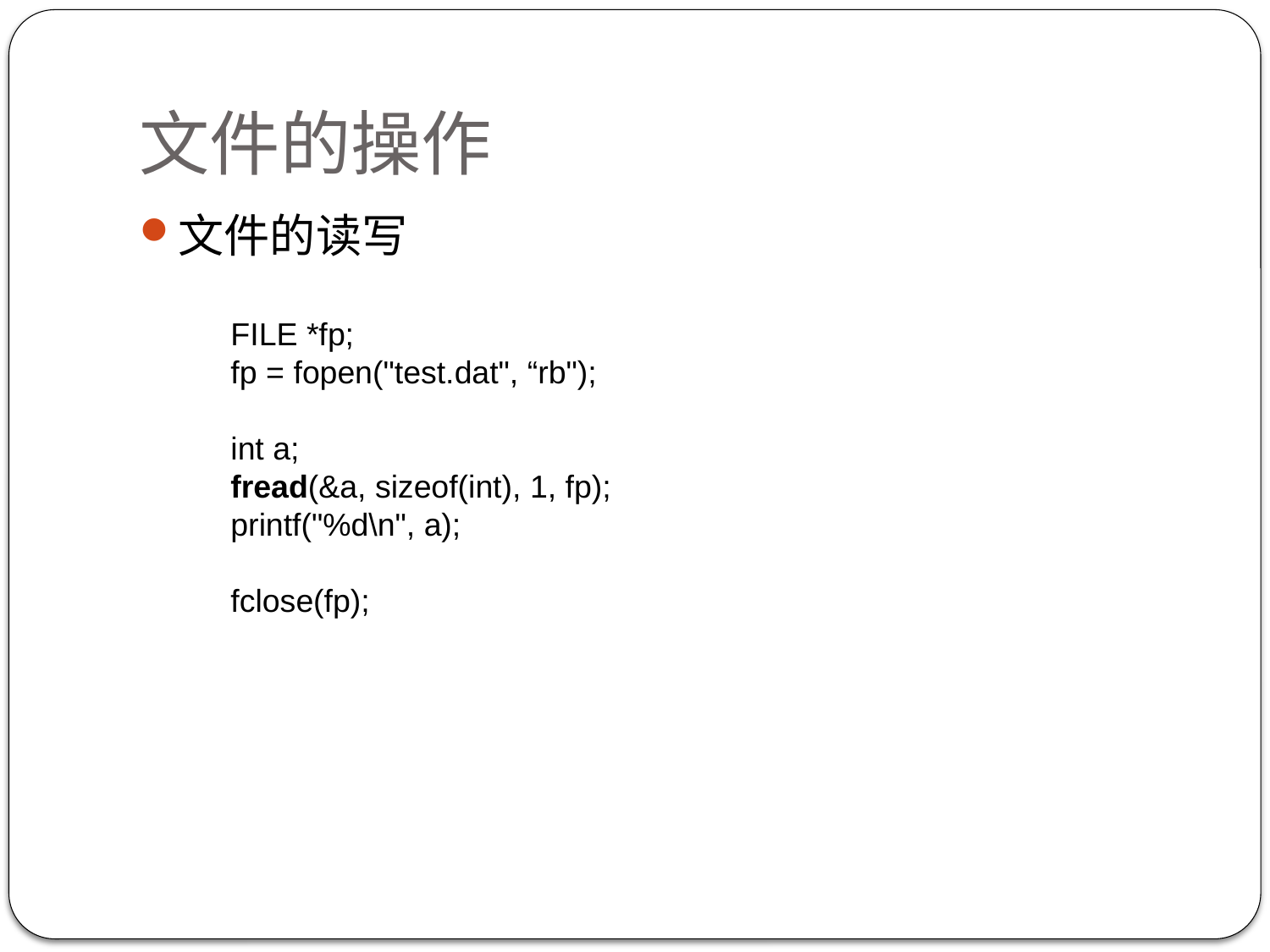

# 文件的操作
文件的读写

FILE *fp;
fp = fopen("test.dat", “rb");

int a;
fread(&a, sizeof(int), 1, fp);
printf("%d\n", a);

fclose(fp);